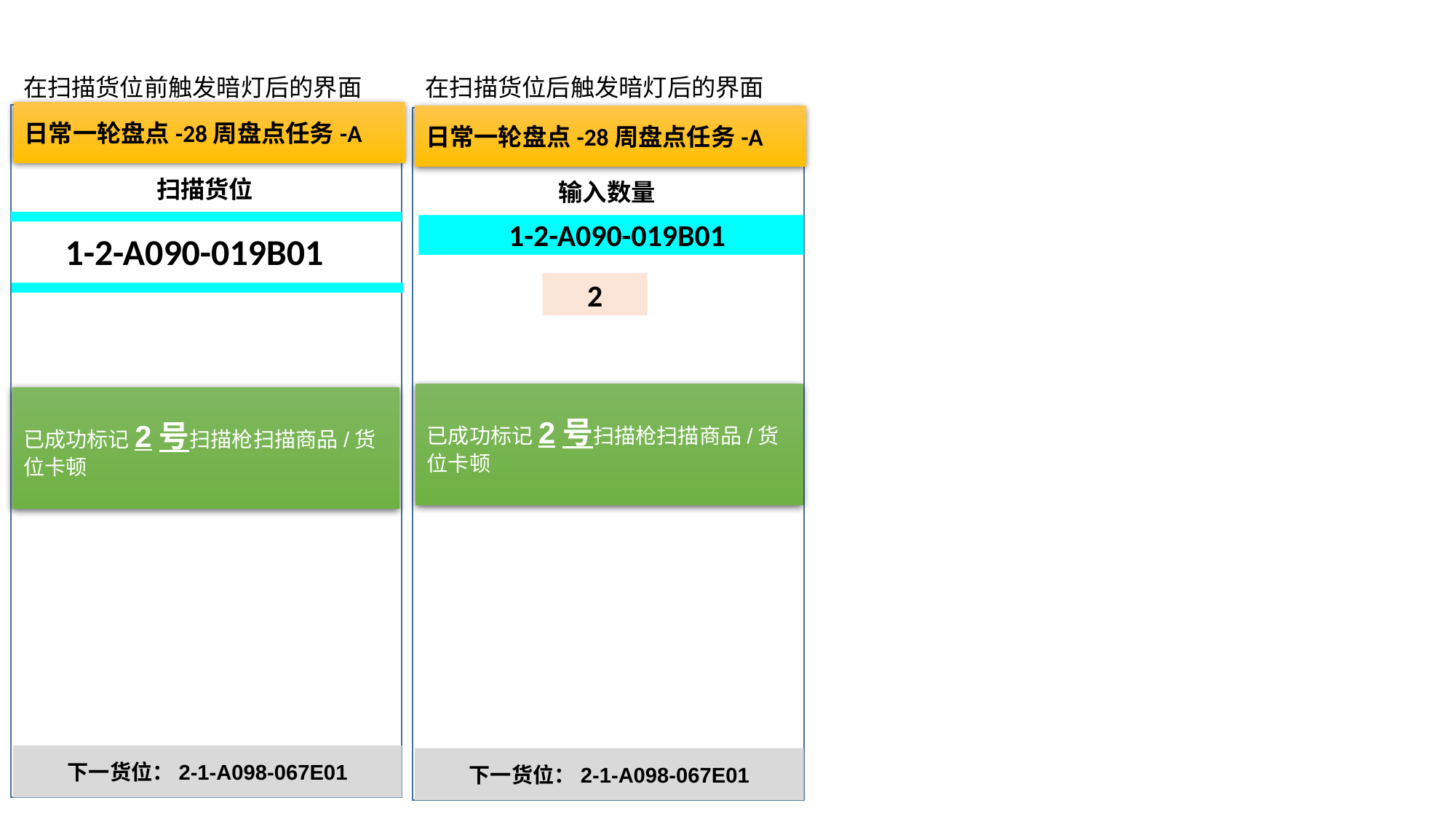

#
在扫描货位前触发暗灯后的界面
日常一轮盘点-28周盘点任务-A

扫描货位

1-2-A090-019B01

下一货位：2-1-A098-067E01
在扫描货位后触发暗灯后的界面
日常一轮盘点-28周盘点任务-A

输入数量
1-2-A090-019B01

2
下一货位：2-1-A098-067E01
已成功标记2号扫描枪扫描商品/货位卡顿
已成功标记2号扫描枪扫描商品/货位卡顿